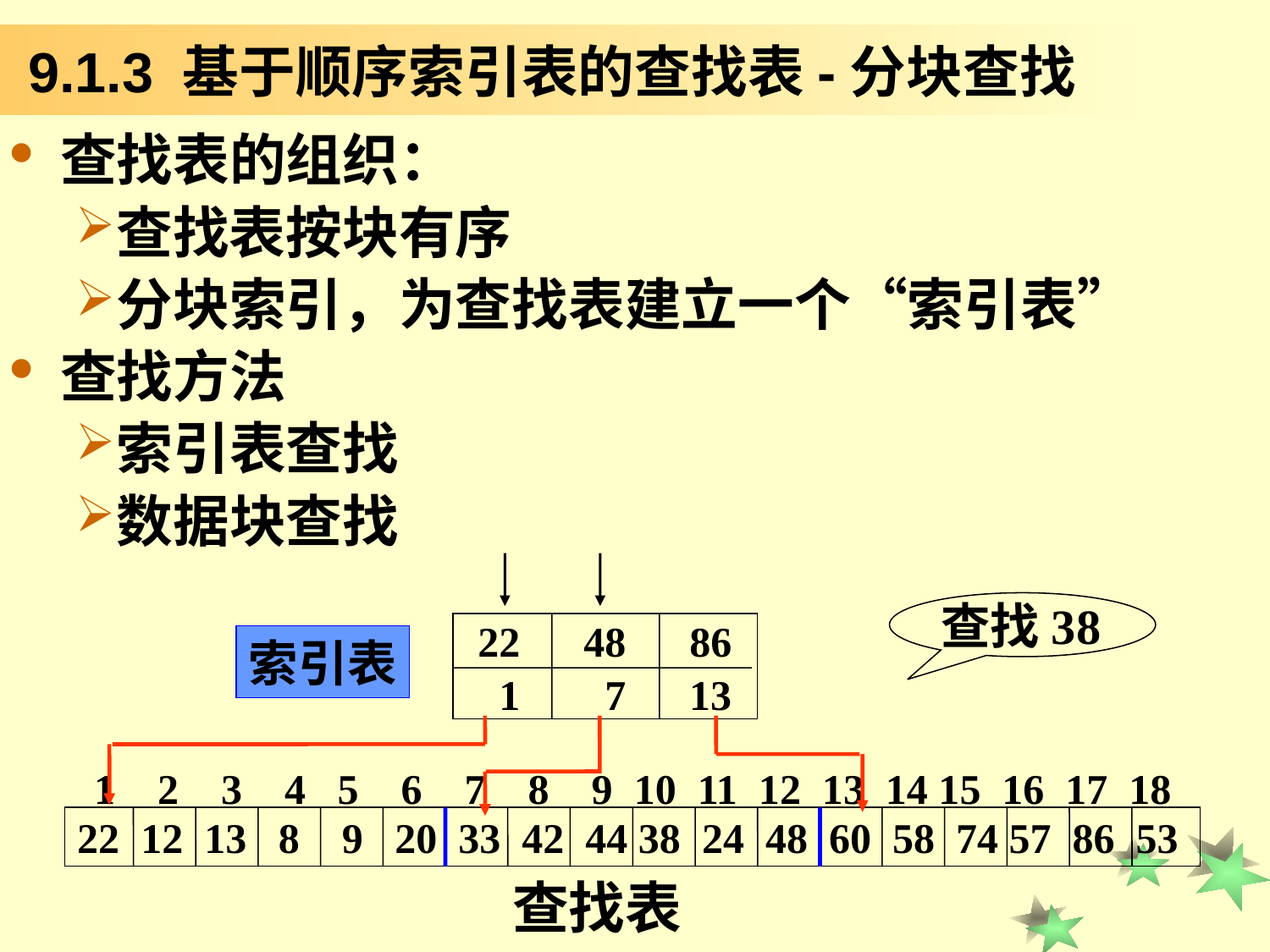

# 9.1.3 基于顺序索引表的查找表-分块查找
查找表的组织：
查找表按块有序
分块索引，为查找表建立一个“索引表”
查找方法
索引表查找
数据块查找

查找38
 22      48      86

   1        7      13
索引表

1    2    3    4   5    6    7    8    9  10  11  12  13  14 15  16  17  18
22  12  13   8    9   20  33  42  44 38  24  48  60  58  74 57  86  53

查找表